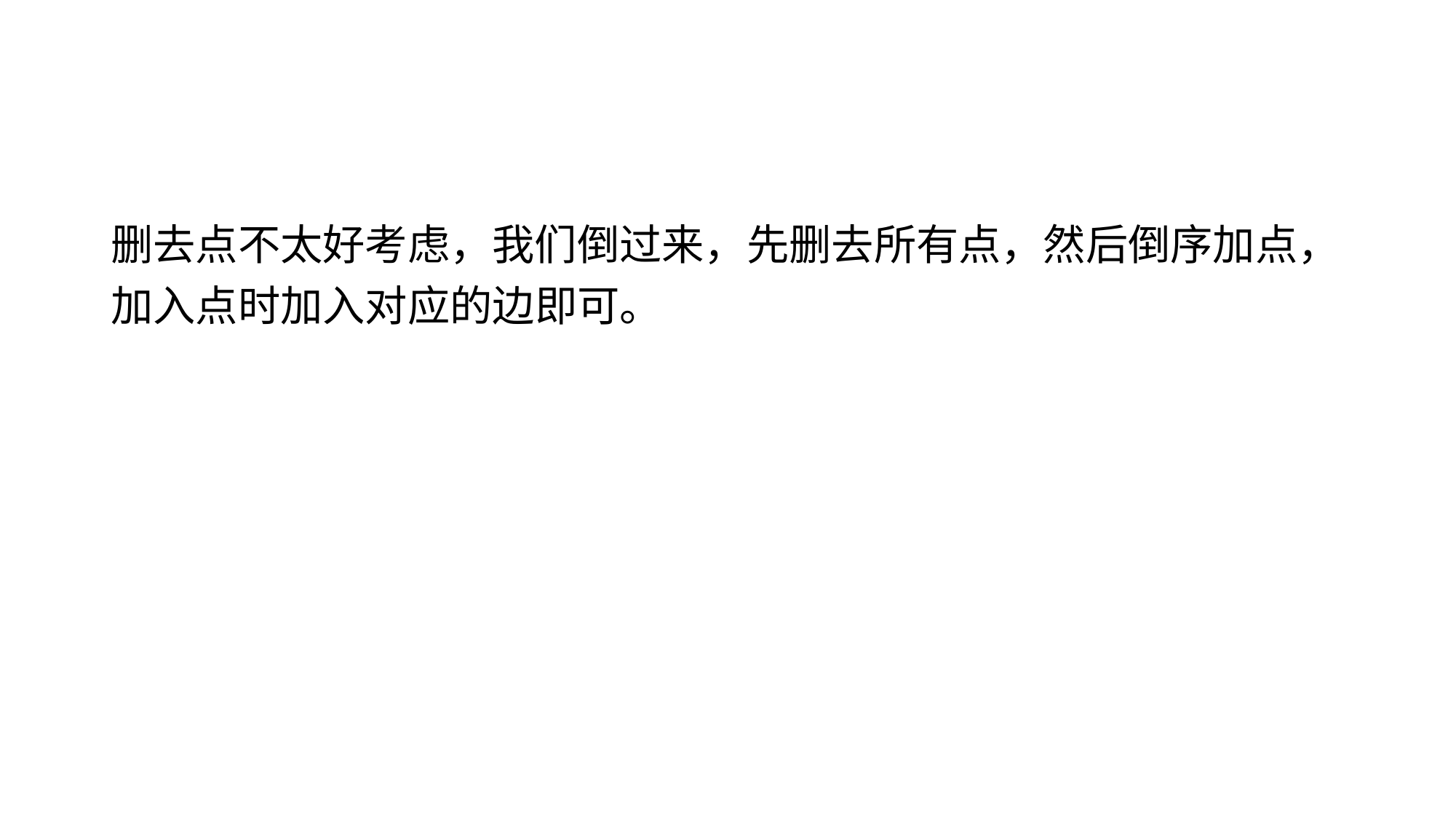

#
删去点不太好考虑，我们倒过来，先删去所有点，然后倒序加点，
加入点时加入对应的边即可。